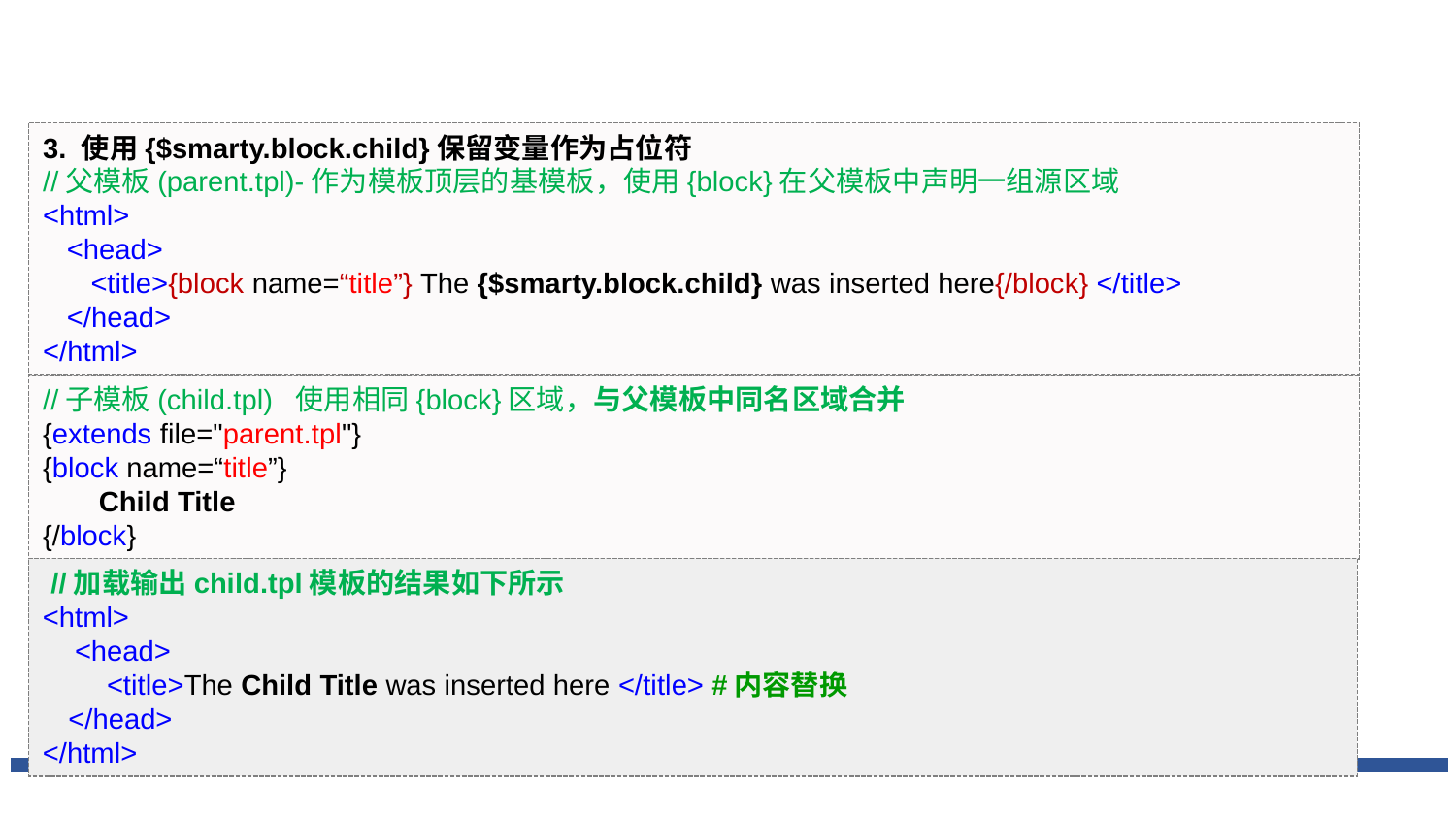

3. 使用{$smarty.block.child}保留变量作为占位符
//父模板(parent.tpl)-作为模板顶层的基模板，使用{block}在父模板中声明一组源区域
<html>
   <head>
      <title>{block name=“title”} The {$smarty.block.child} was inserted here{/block} </title>
   </head>
</html>
//子模板(child.tpl)  使用相同{block}区域，与父模板中同名区域合并
{extends file="parent.tpl"}
{block name=“title”}
       Child Title
{/block}
 //加载输出child.tpl模板的结果如下所示
<html>
    <head>
        <title>The Child Title was inserted here </title> #内容替换
   </head>
</html>